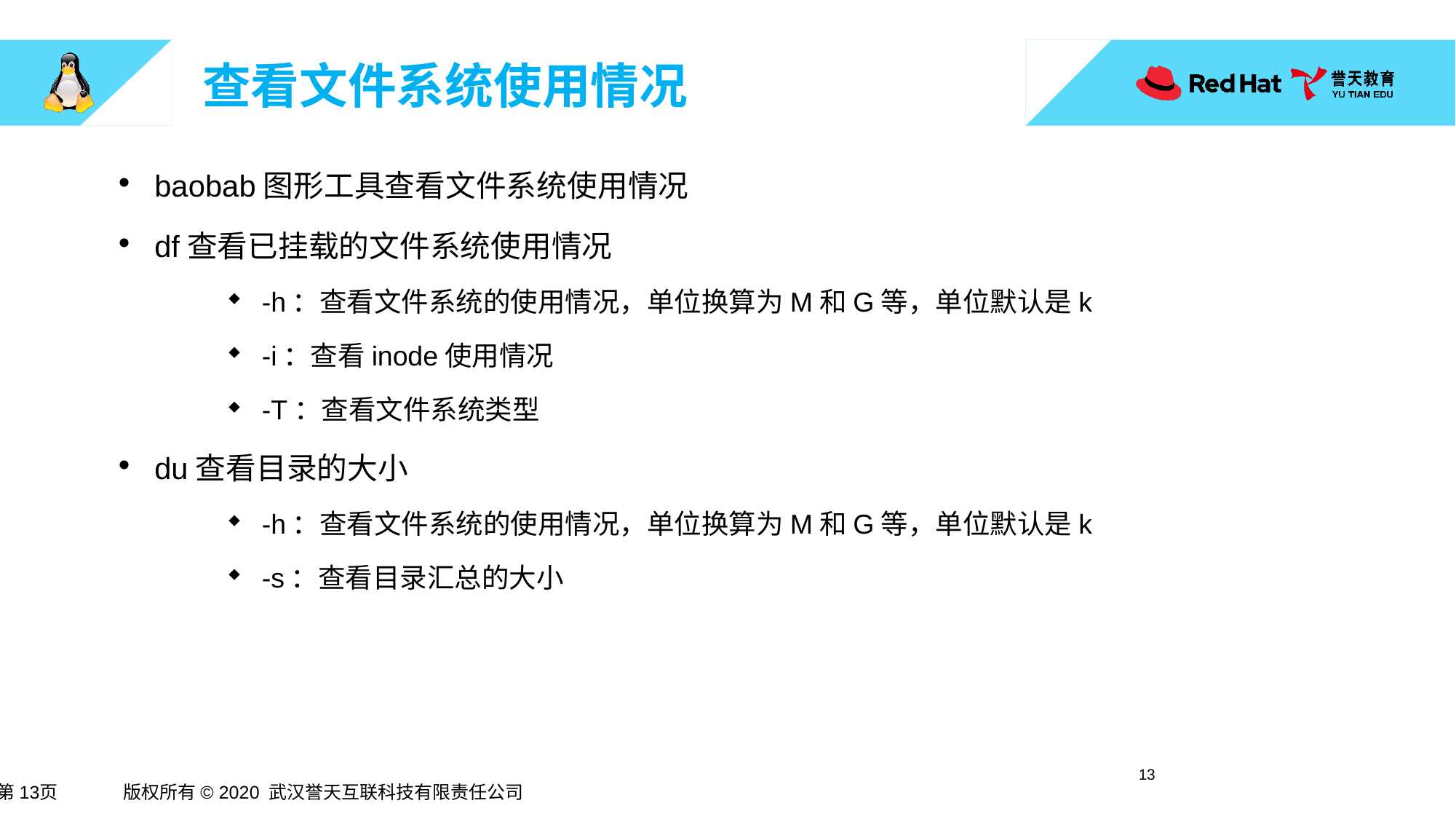

# 查看文件系统使用情况
baobab图形工具查看文件系统使用情况
df查看已挂载的文件系统使用情况
-h：查看文件系统的使用情况，单位换算为M和G等，单位默认是k
-i：查看inode使用情况
-T：查看文件系统类型
du查看目录的大小
-h：查看文件系统的使用情况，单位换算为M和G等，单位默认是k
-s：查看目录汇总的大小

13